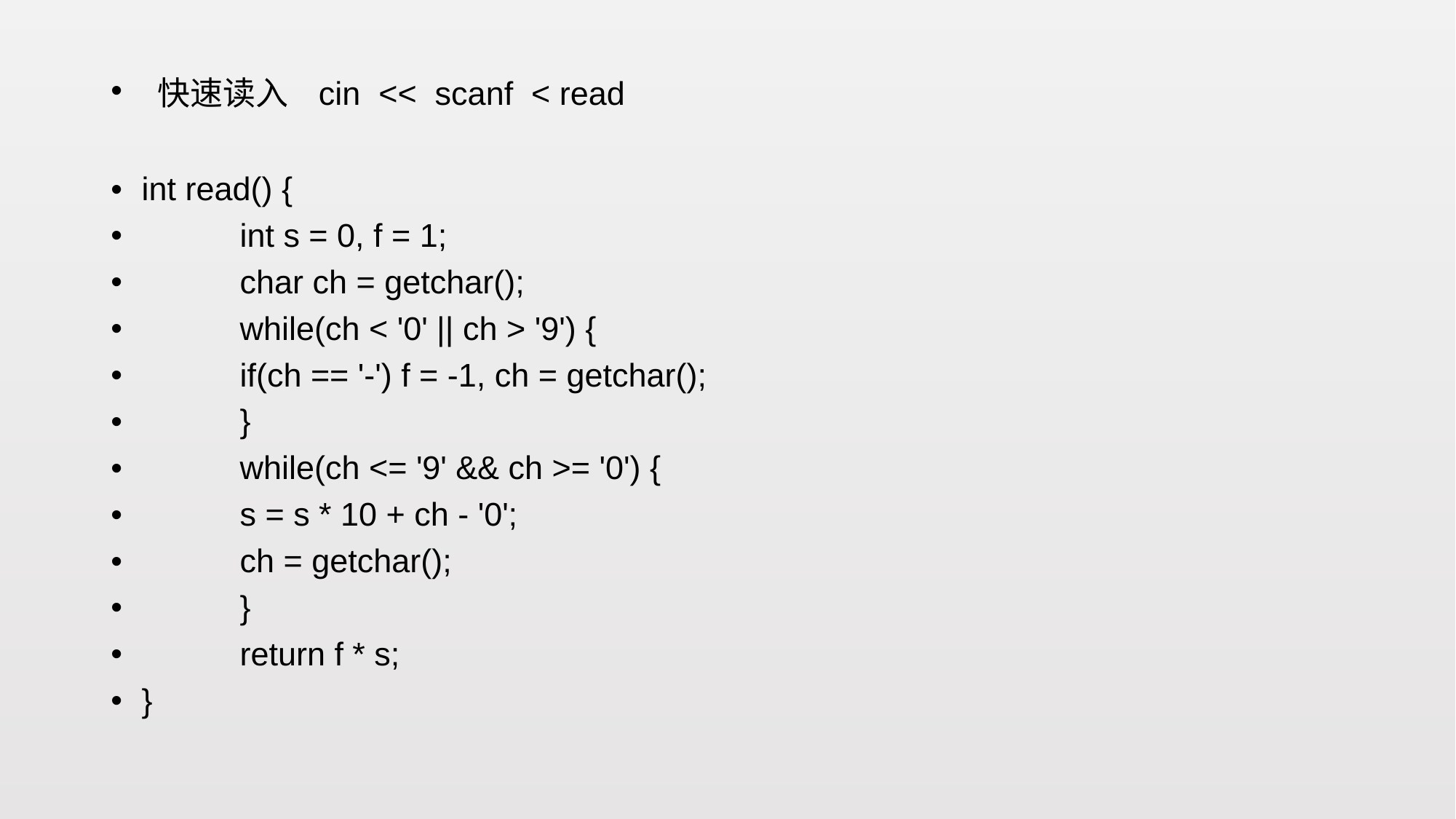

快速读入   cin  <<  scanf  < read

int read() {
	int s = 0, f = 1;
	char ch = getchar();
	while(ch < '0' || ch > '9') {
		if(ch == '-') f = -1, ch = getchar();
	}
	while(ch <= '9' && ch >= '0') {
		s = s * 10 + ch - '0';
		ch = getchar();
	}
	return f * s;
}